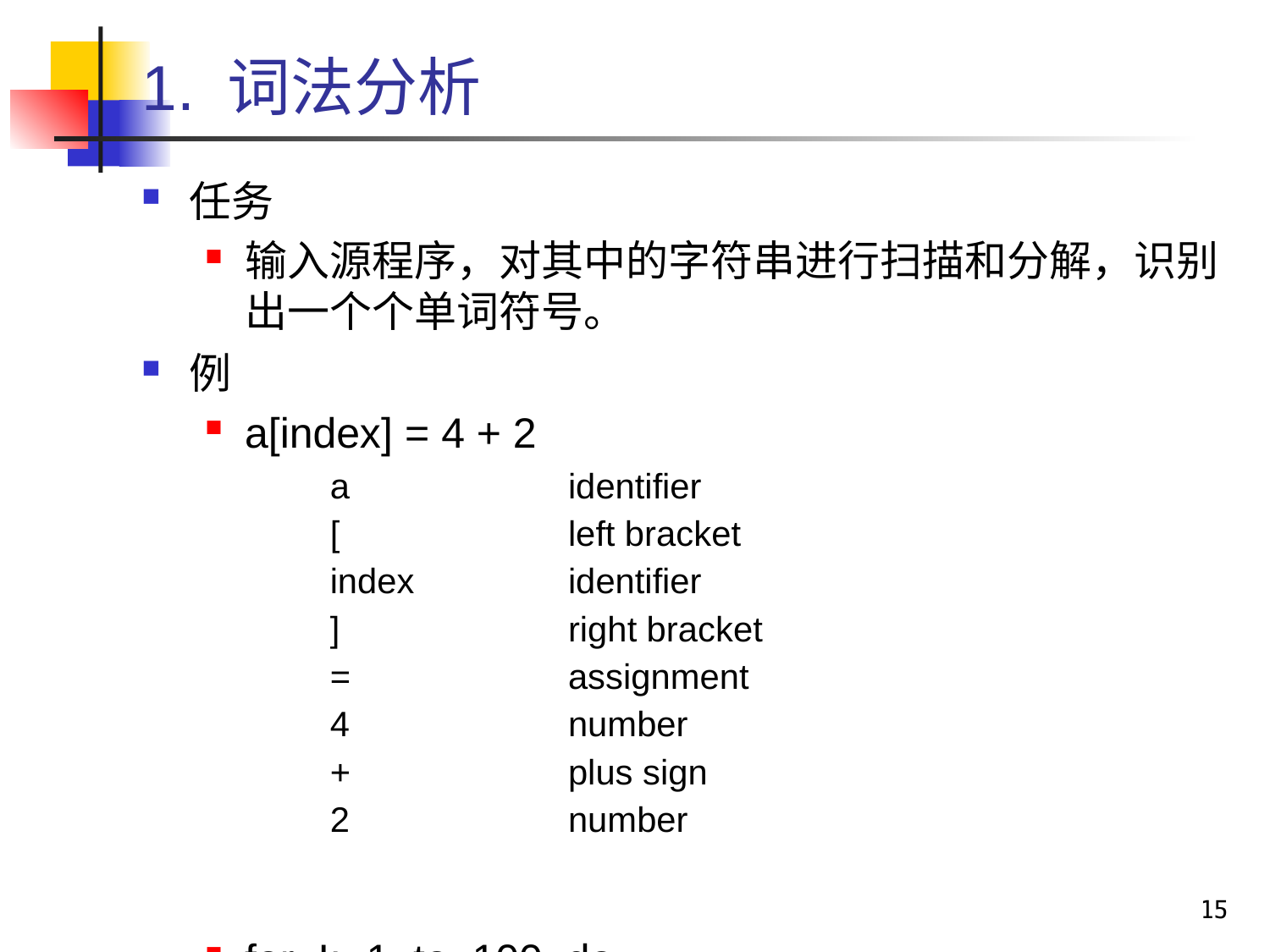

# 1. 词法分析
任务
输入源程序，对其中的字符串进行扫描和分解，识别出一个个单词符号。
例
a[index] = 4 + 2

for  I:=1  to  100  do

a
[
index
]
=
4
+
2
identifier
left bracket
identifier
right bracket
assignment
number
plus sign
number
15